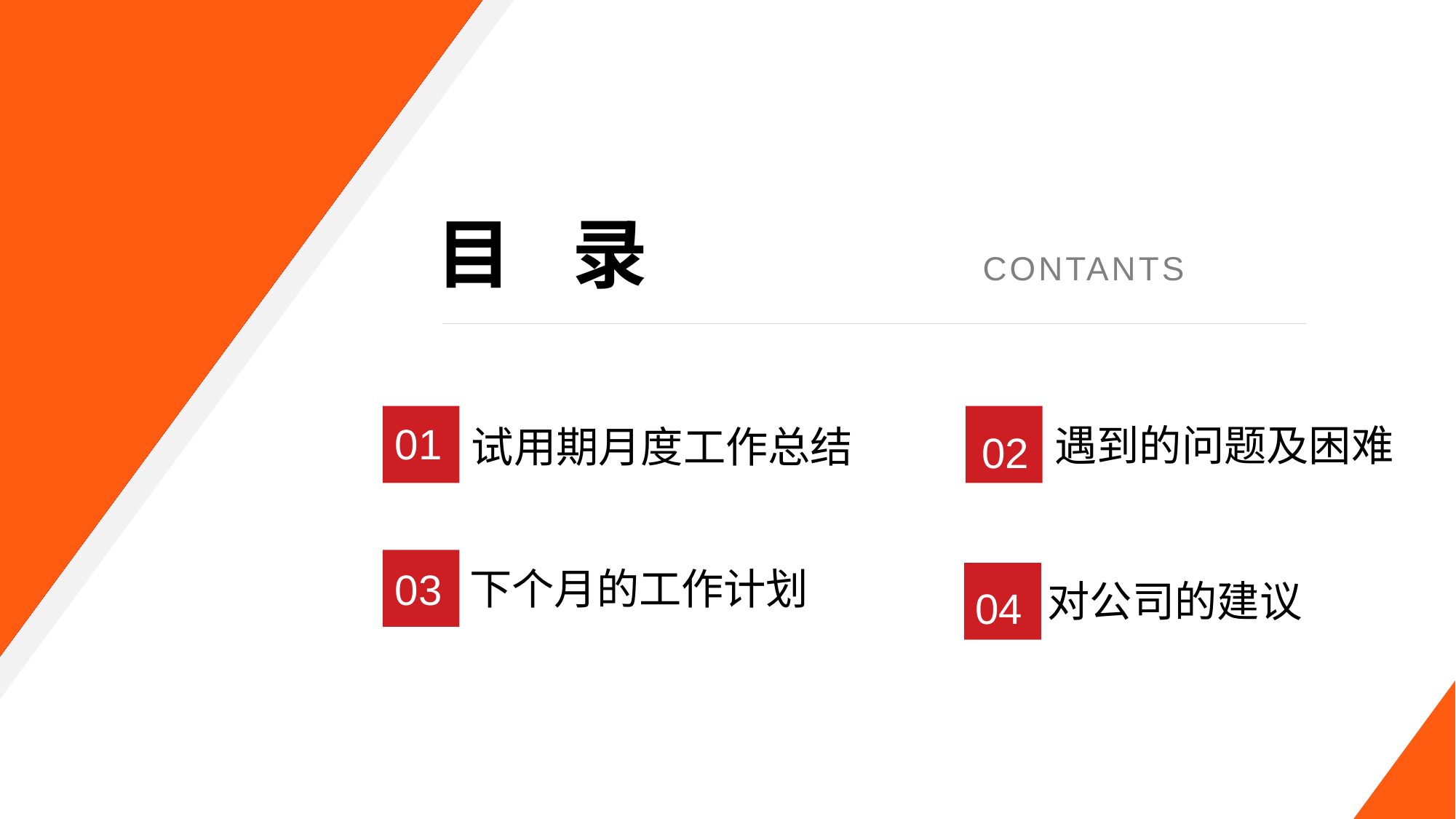

目   录

CONTANTS

01
试用期月度工作总结

遇到的问题及困难
02
04

03
下个月的工作计划

对公司的建议
04
04